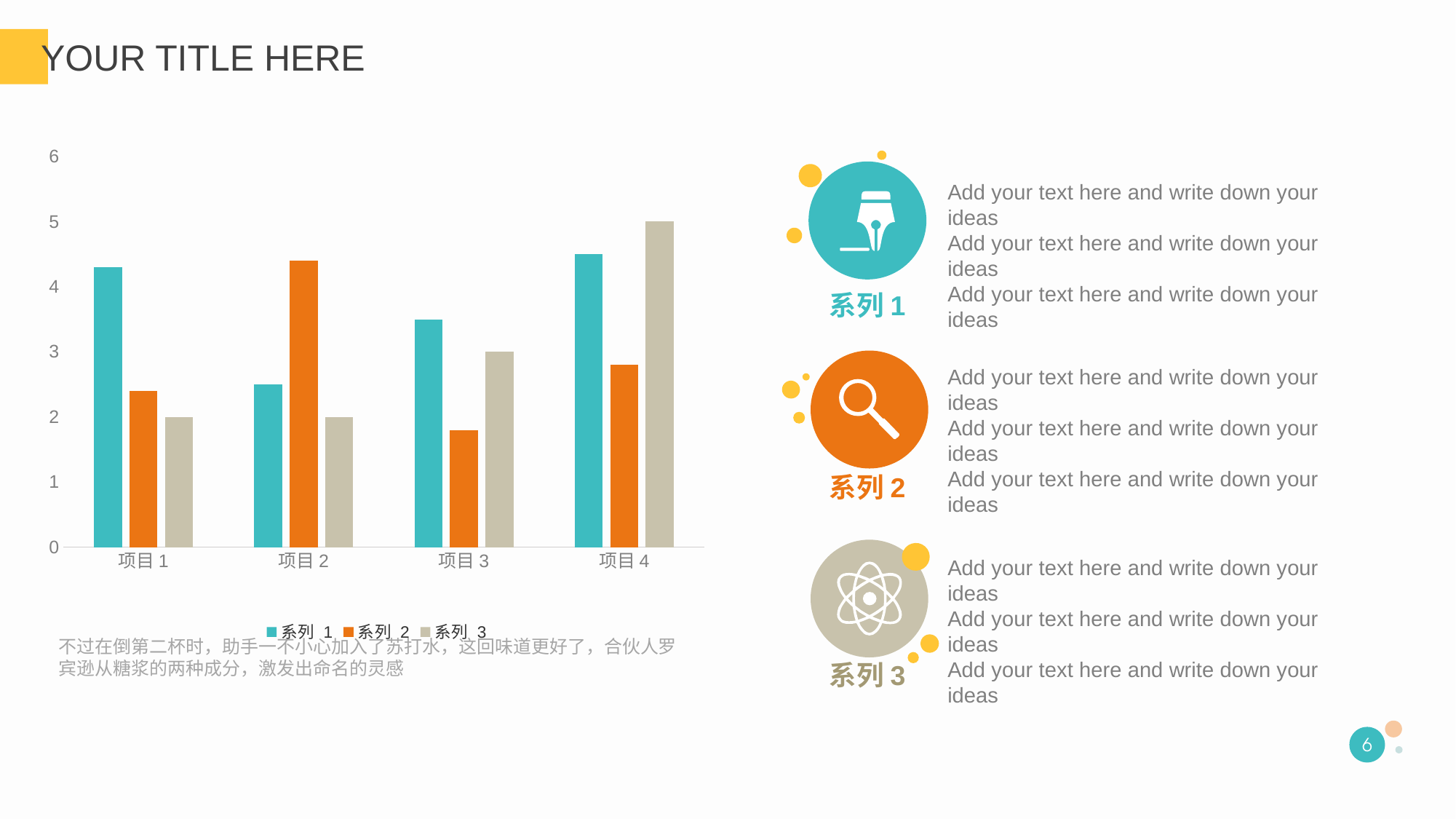

YOUR TITLE HERE

### Chart

| Category | 系列 1 | 系列 2 | 系列 3 |
|---|---|---|---|
| 项目1 | 4.3 | 2.4 | 2.0 |
| 项目2 | 2.5 | 4.4 | 2.0 |
| 项目3 | 3.5 | 1.8 | 3.0 |
| 项目4 | 4.5 | 2.8 | 5.0 |

Add your text here and write down your ideas
Add your text here and write down your ideas
Add your text here and write down your ideas

系列1

Add your text here and write down your ideas
Add your text here and write down your ideas
Add your text here and write down your ideas

系列2

Add your text here and write down your ideas
Add your text here and write down your ideas
Add your text here and write down your ideas

不过在倒第二杯时，助手一不小心加入了苏打水，这回味道更好了，合伙人罗宾逊从糖浆的两种成分，激发出命名的灵感

系列3
6